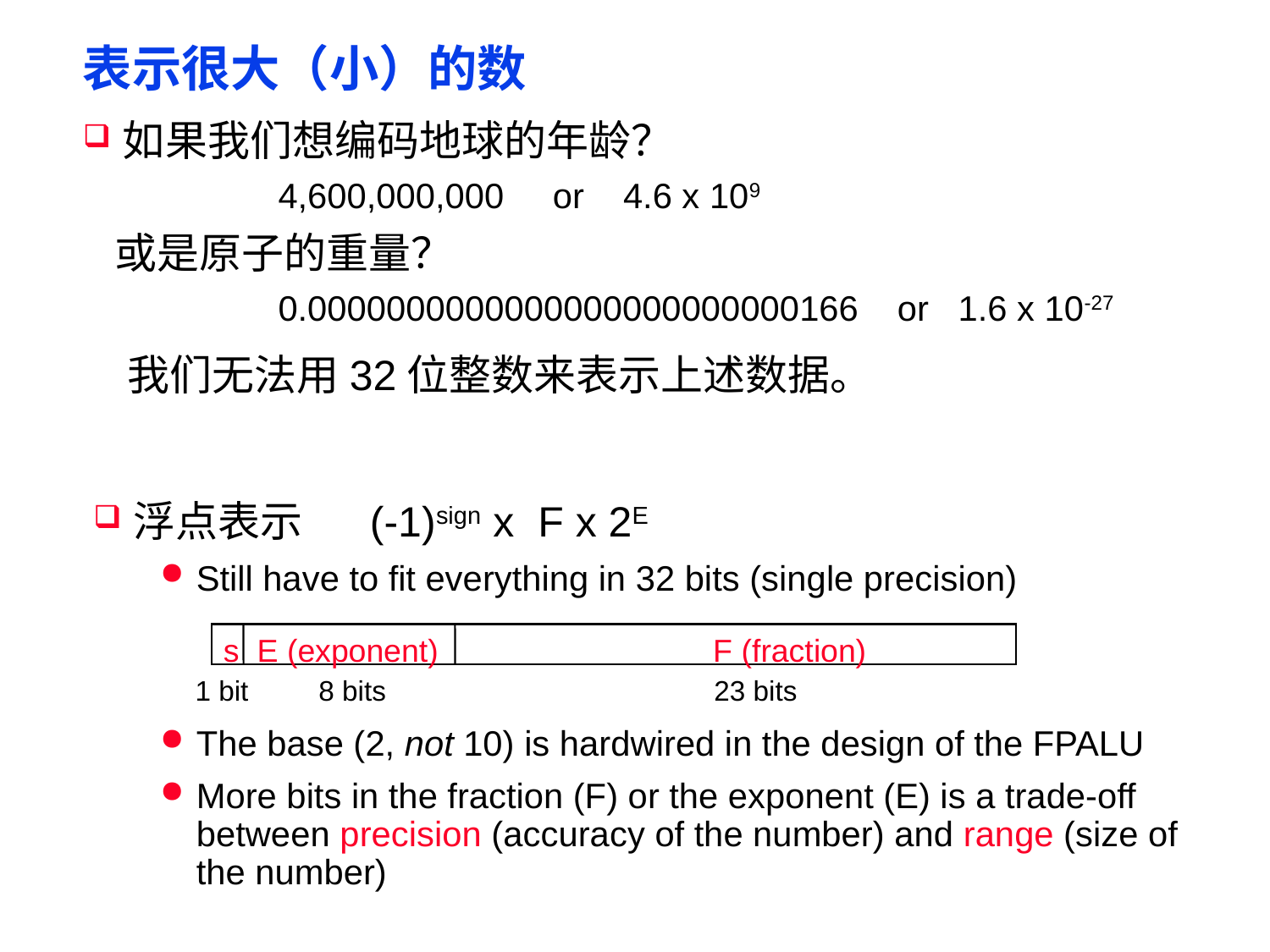

# 表示很大（小）的数
如果我们想编码地球的年龄？
             4,600,000,000     or    4.6 x 109
    或是原子的重量？
             0.0000000000000000000000000166    or   1.6 x 10-27
   我们无法用32位整数来表示上述数据。
浮点表示      (-1)sign x  F x 2E
Still have to fit everything in 32 bits (single precision)

s  E (exponent)                               F (fraction)

1 bit         8 bits                                          23 bits
The base (2, not 10) is hardwired in the design of the FPALU
More bits in the fraction (F) or the exponent (E) is a trade-off between precision (accuracy of the number) and range (size of the number)